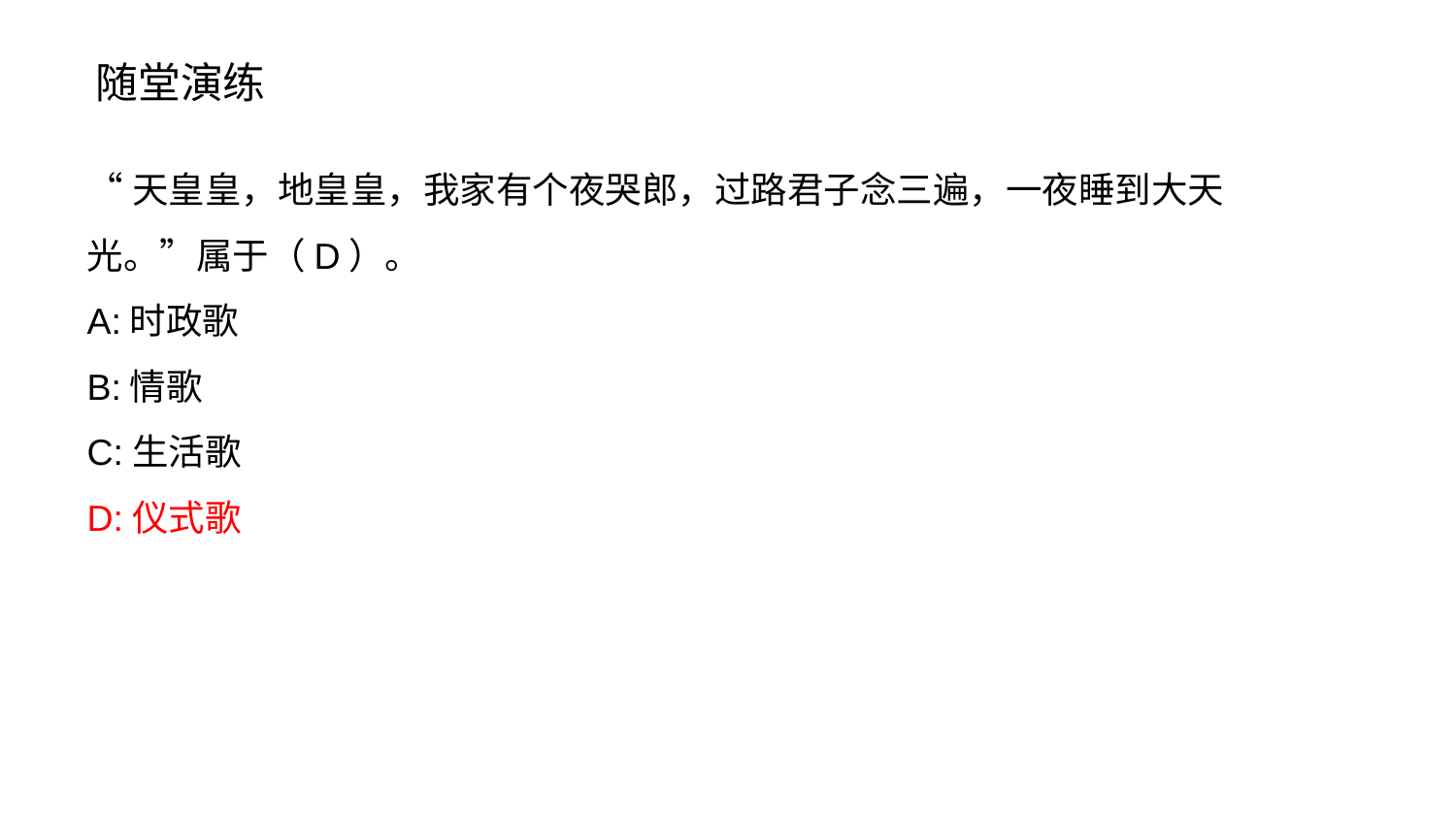

随堂演练
“天皇皇，地皇皇，我家有个夜哭郎，过路君子念三遍，一夜睡到大天光。”属于（D）。
A:时政歌
B:情歌
C:生活歌
D:仪式歌